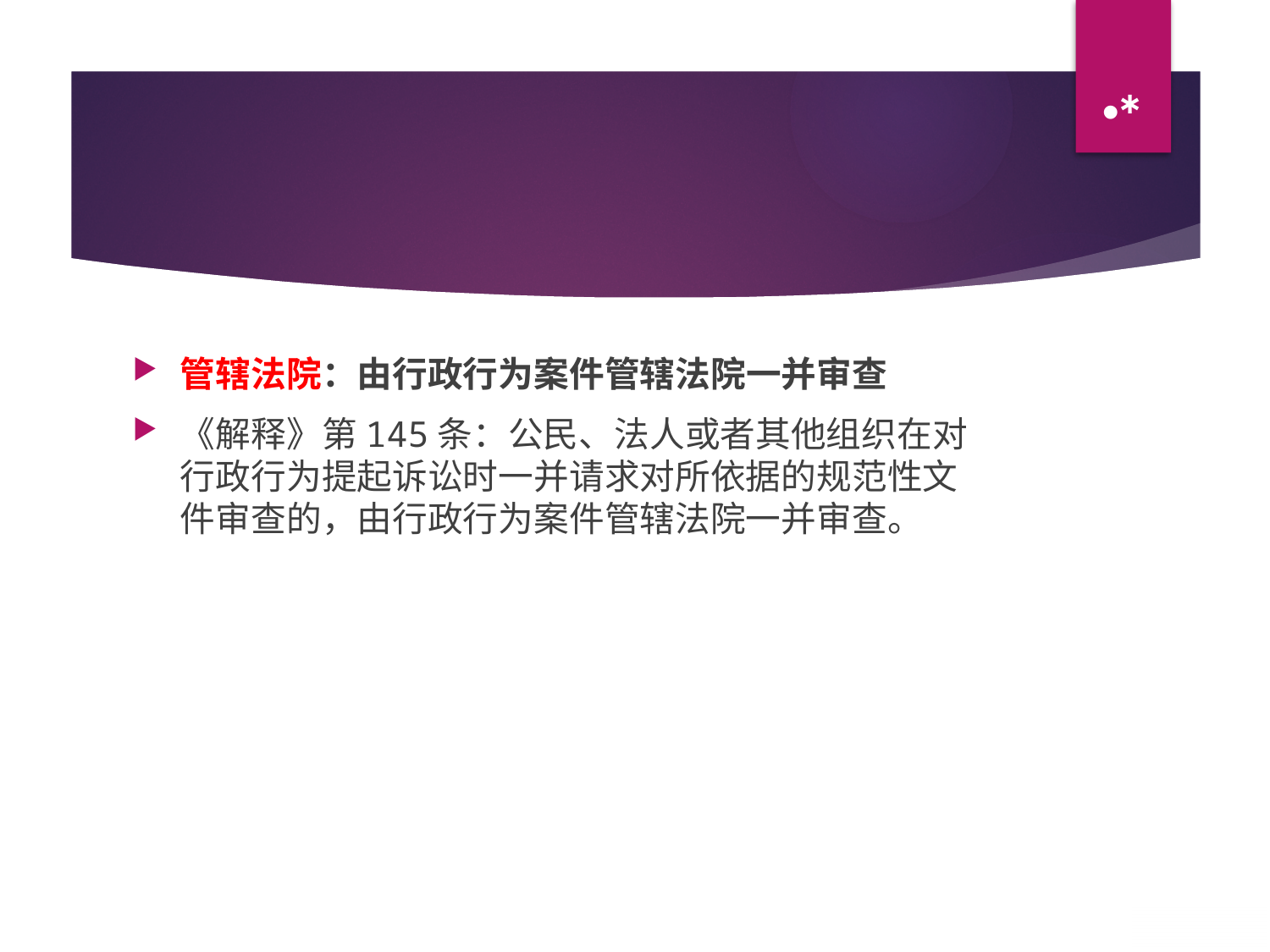

*
#
管辖法院：由行政行为案件管辖法院一并审查
《解释》第145条：公民、法人或者其他组织在对行政行为提起诉讼时一并请求对所依据的规范性文件审查的，由行政行为案件管辖法院一并审查。